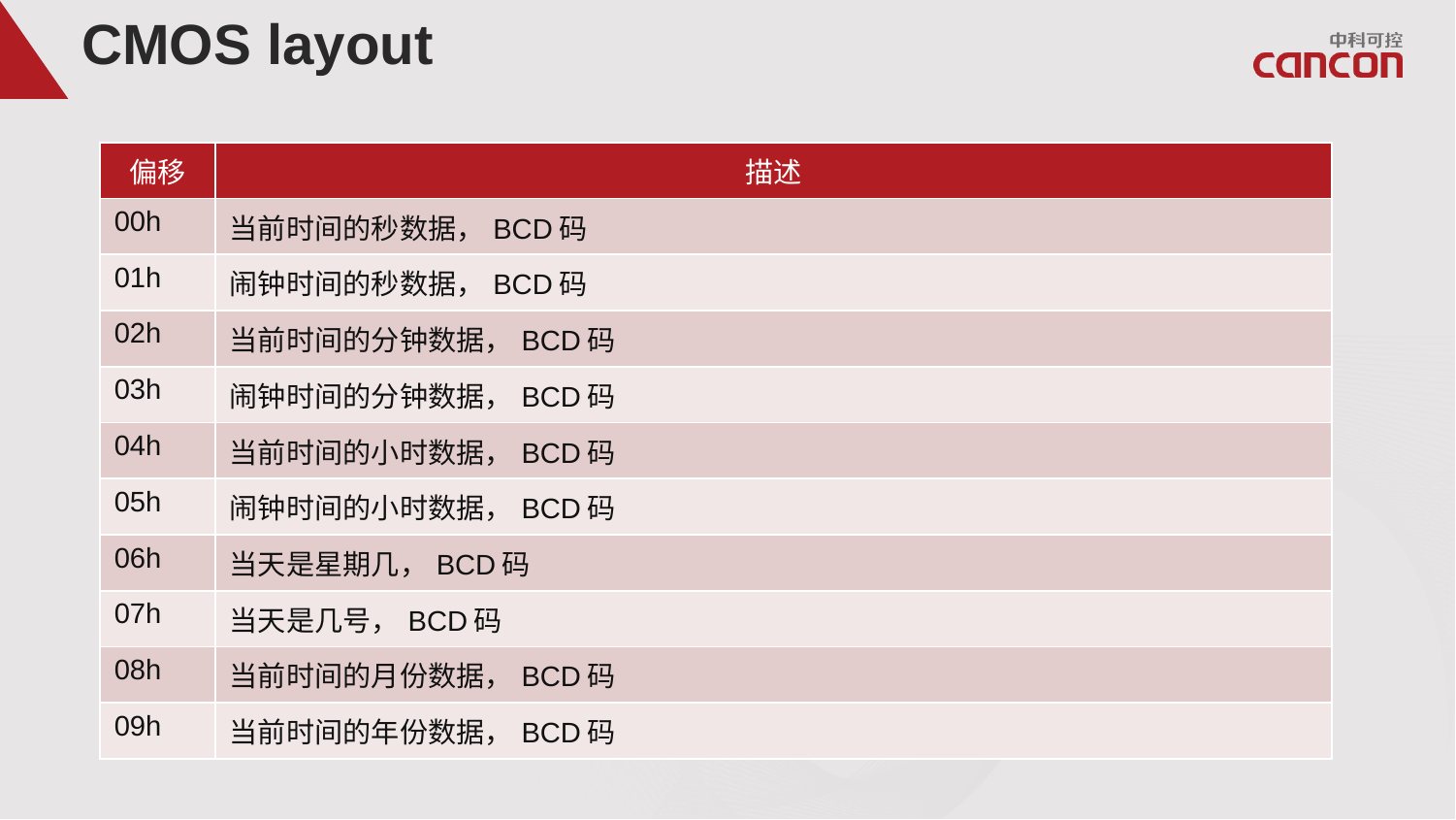

# CMOS layout
| 偏移 | 描述 |
| --- | --- |
| 00h | 当前时间的秒数据，BCD码 |
| 01h | 闹钟时间的秒数据，BCD码 |
| 02h | 当前时间的分钟数据，BCD码 |
| 03h | 闹钟时间的分钟数据，BCD码 |
| 04h | 当前时间的小时数据，BCD码 |
| 05h | 闹钟时间的小时数据，BCD码 |
| 06h | 当天是星期几，BCD码 |
| 07h | 当天是几号，BCD码 |
| 08h | 当前时间的月份数据，BCD码 |
| 09h | 当前时间的年份数据，BCD码 |